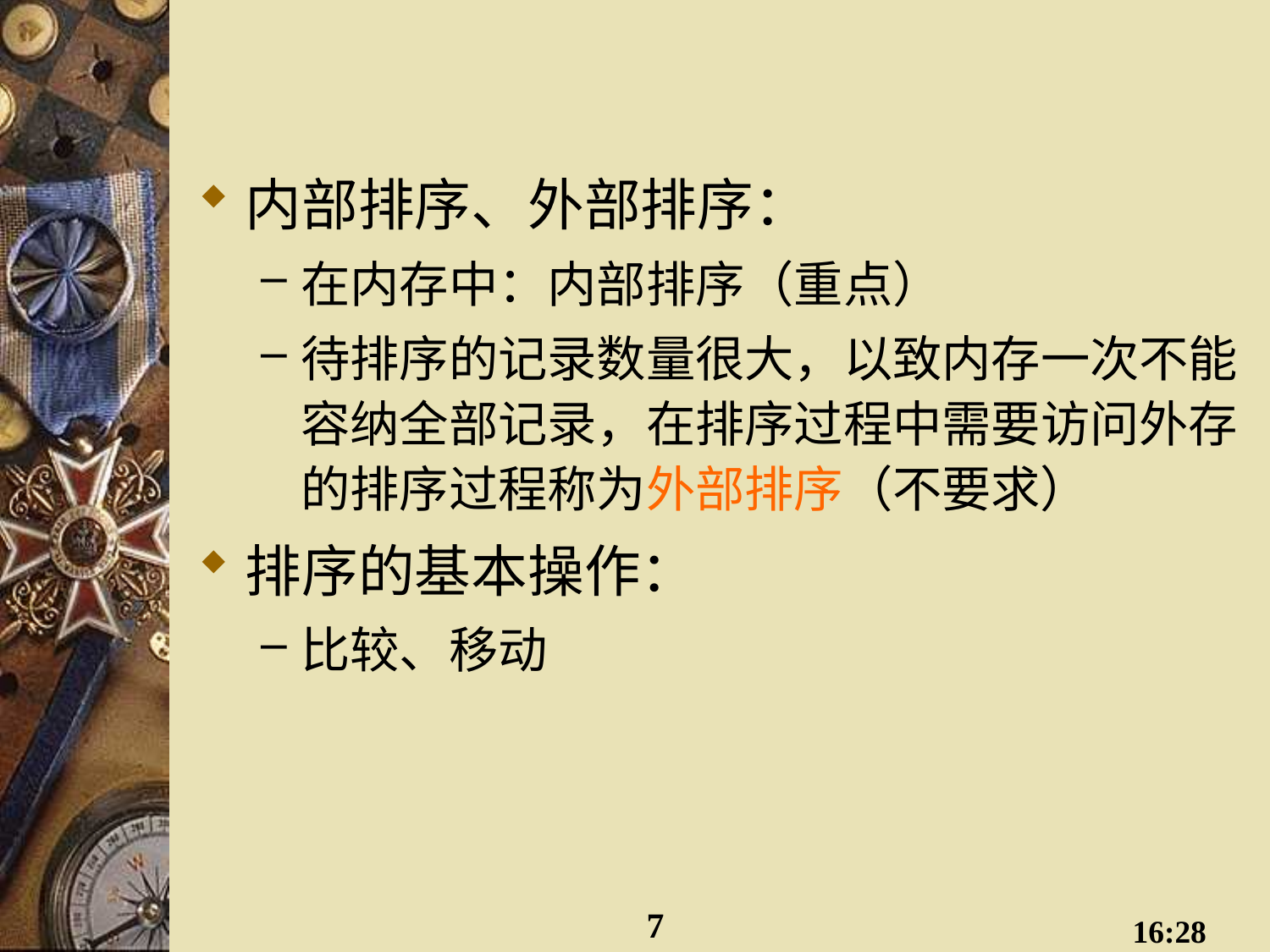

#
内部排序、外部排序：
在内存中：内部排序（重点）
待排序的记录数量很大，以致内存一次不能容纳全部记录，在排序过程中需要访问外存的排序过程称为外部排序（不要求）
排序的基本操作：
比较、移动